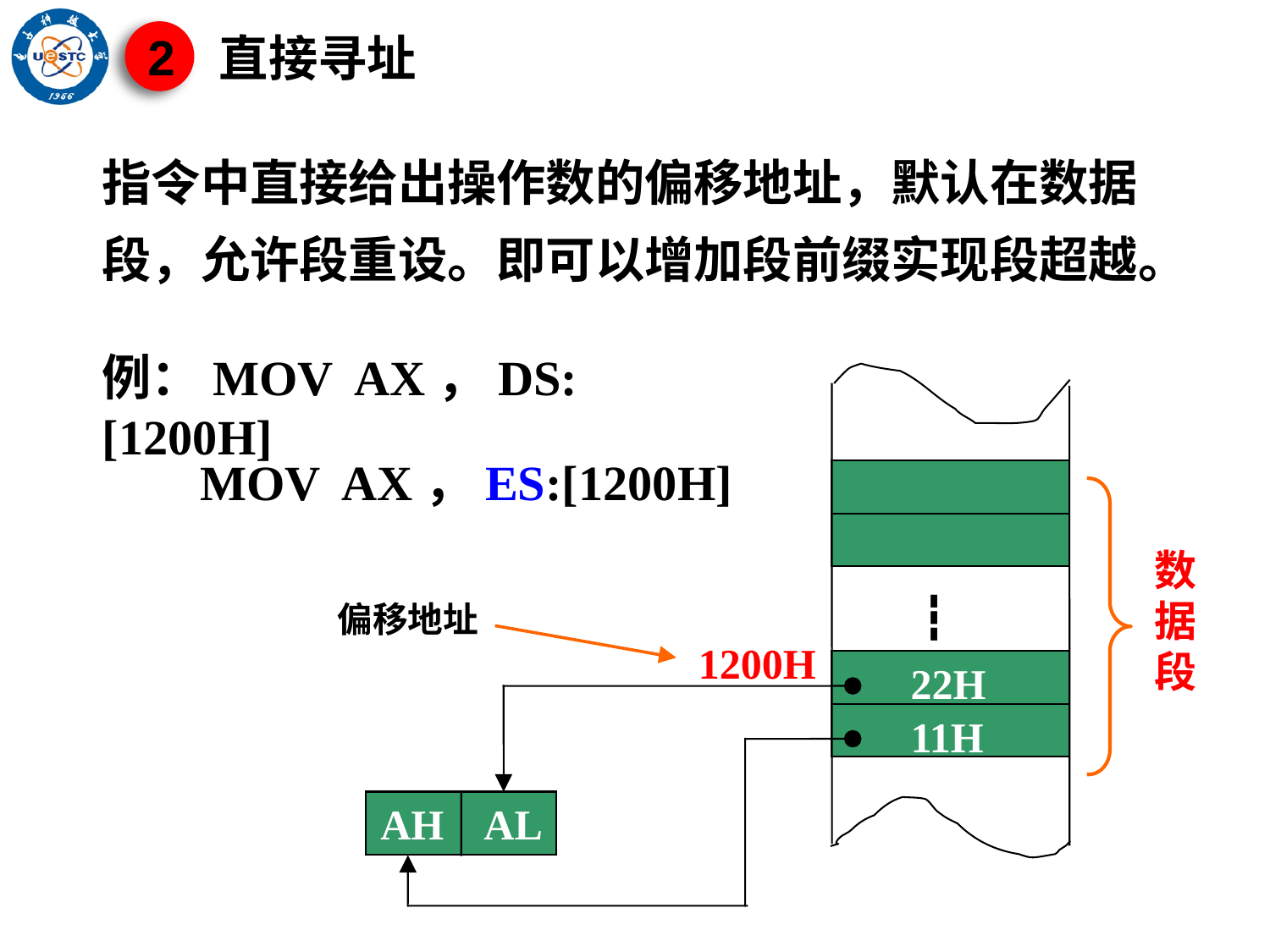

2
直接寻址
指令中直接给出操作数的偏移地址，默认在数据段，允许段重设。即可以增加段前缀实现段超越。
例：MOV  AX，DS:[1200H]

数据段
┇
偏移地址

1200H

22H

11H

AH    AL

MOV  AX，ES:[1200H]